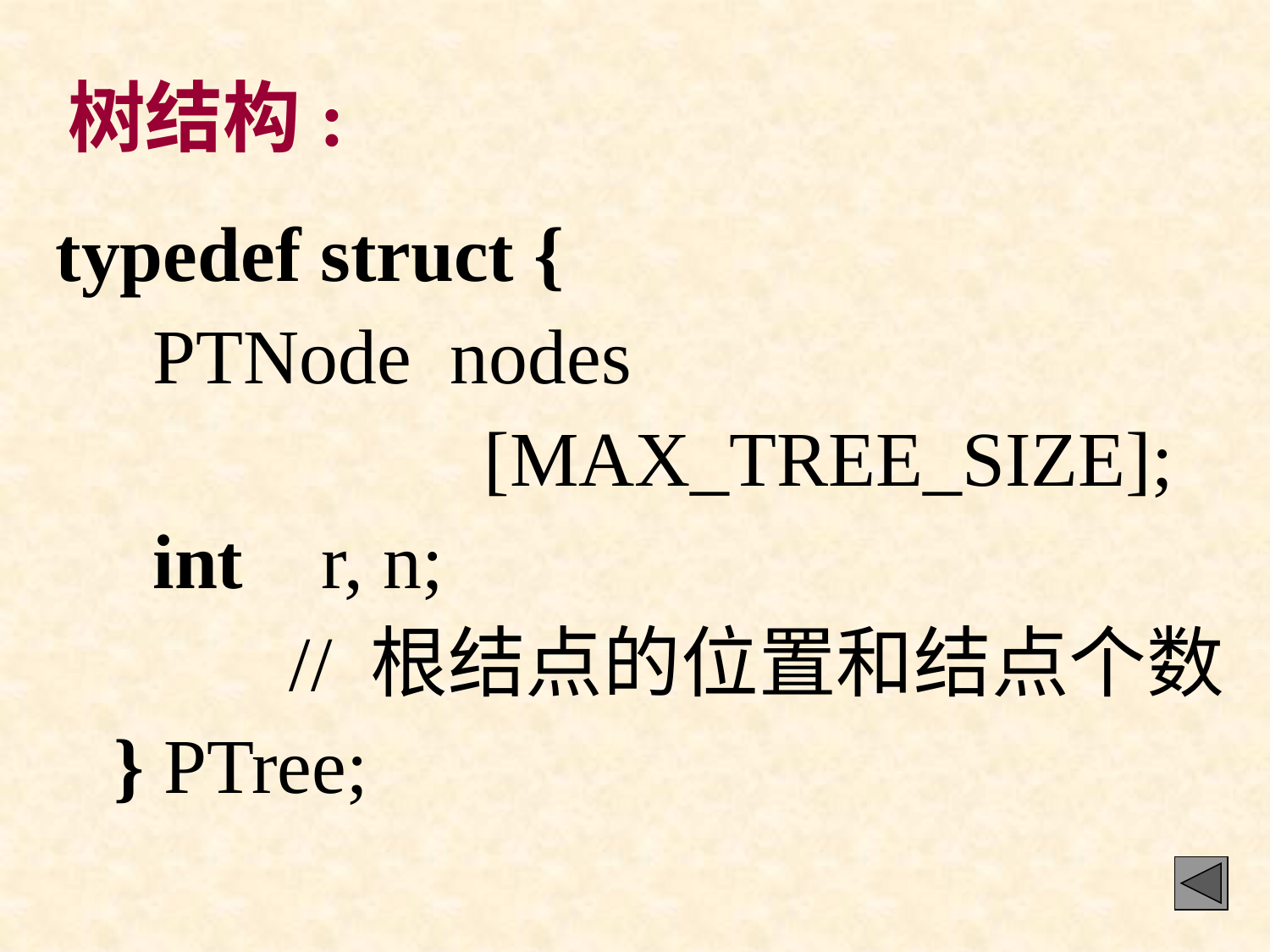

树结构:
typedef struct {
     PTNode  nodes
                      [MAX_TREE_SIZE];
     int    r, n;
            // 根结点的位置和结点个数
   } PTree;